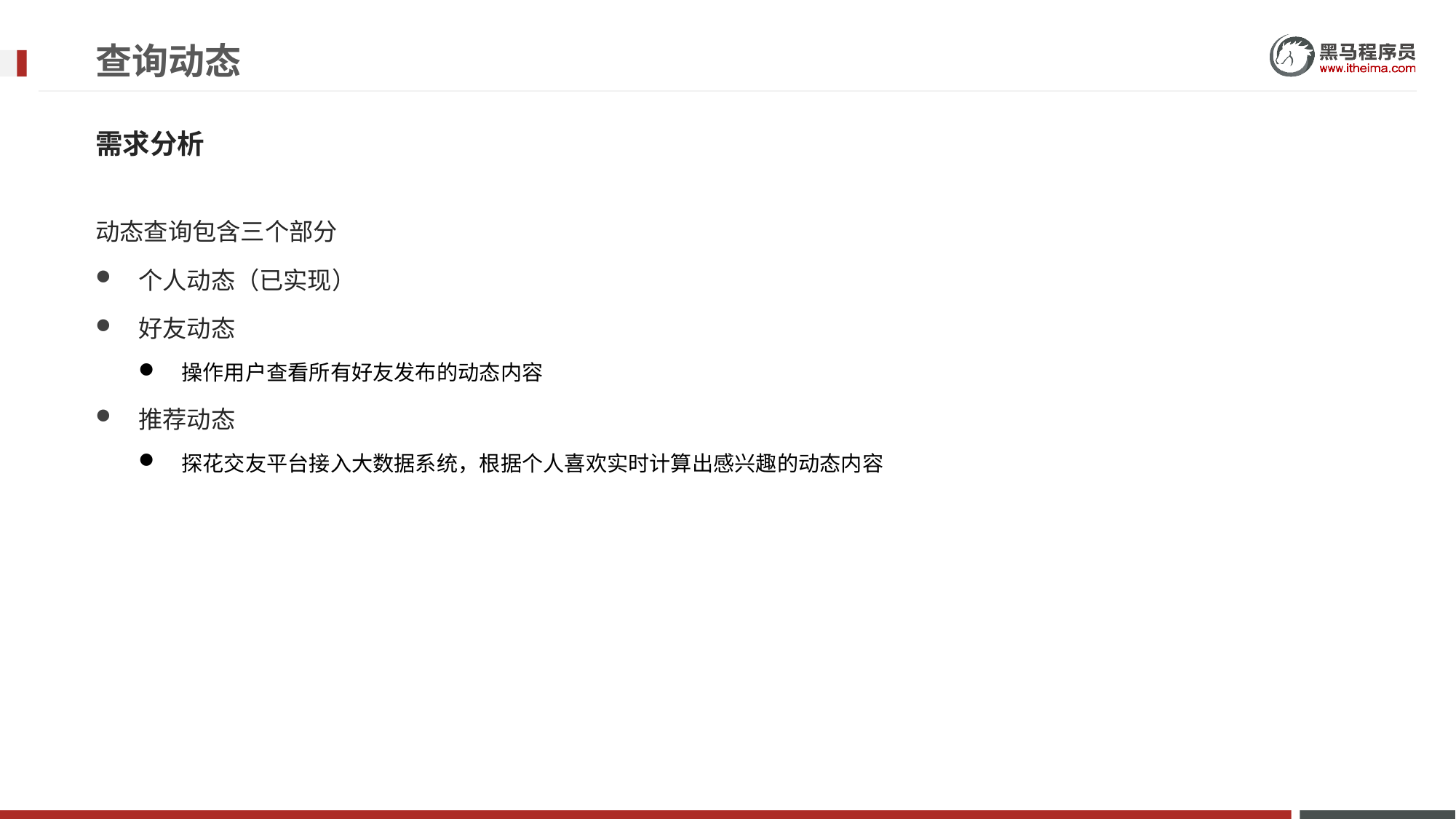

# 查询动态
需求分析
动态查询包含三个部分
个人动态（已实现）
好友动态
操作用户查看所有好友发布的动态内容
推荐动态
探花交友平台接入大数据系统，根据个人喜欢实时计算出感兴趣的动态内容